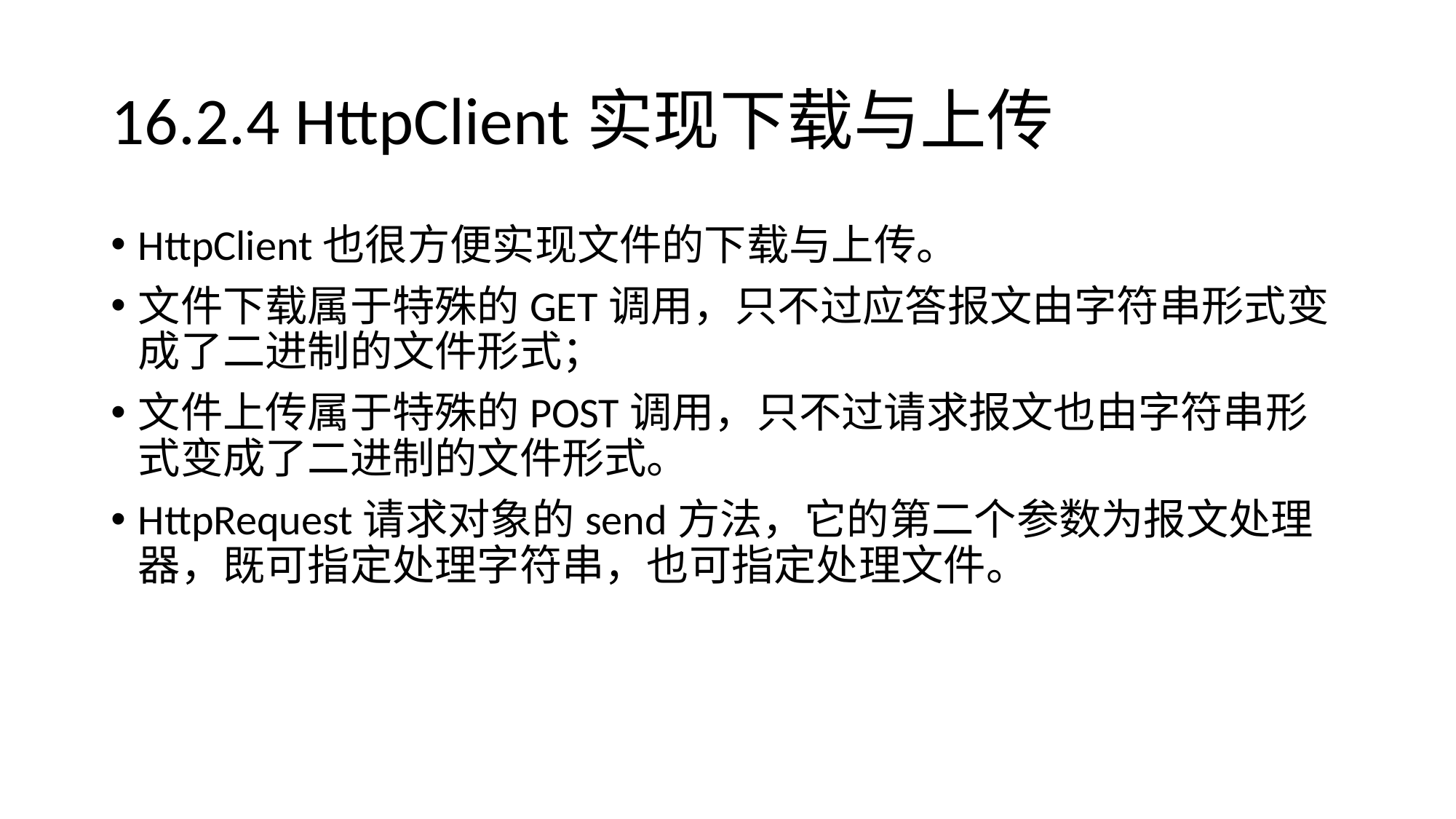

# 16.2.4 HttpClient实现下载与上传
HttpClient也很方便实现文件的下载与上传。
文件下载属于特殊的GET调用，只不过应答报文由字符串形式变成了二进制的文件形式；
文件上传属于特殊的POST调用，只不过请求报文也由字符串形式变成了二进制的文件形式。
HttpRequest请求对象的send方法，它的第二个参数为报文处理器，既可指定处理字符串，也可指定处理文件。